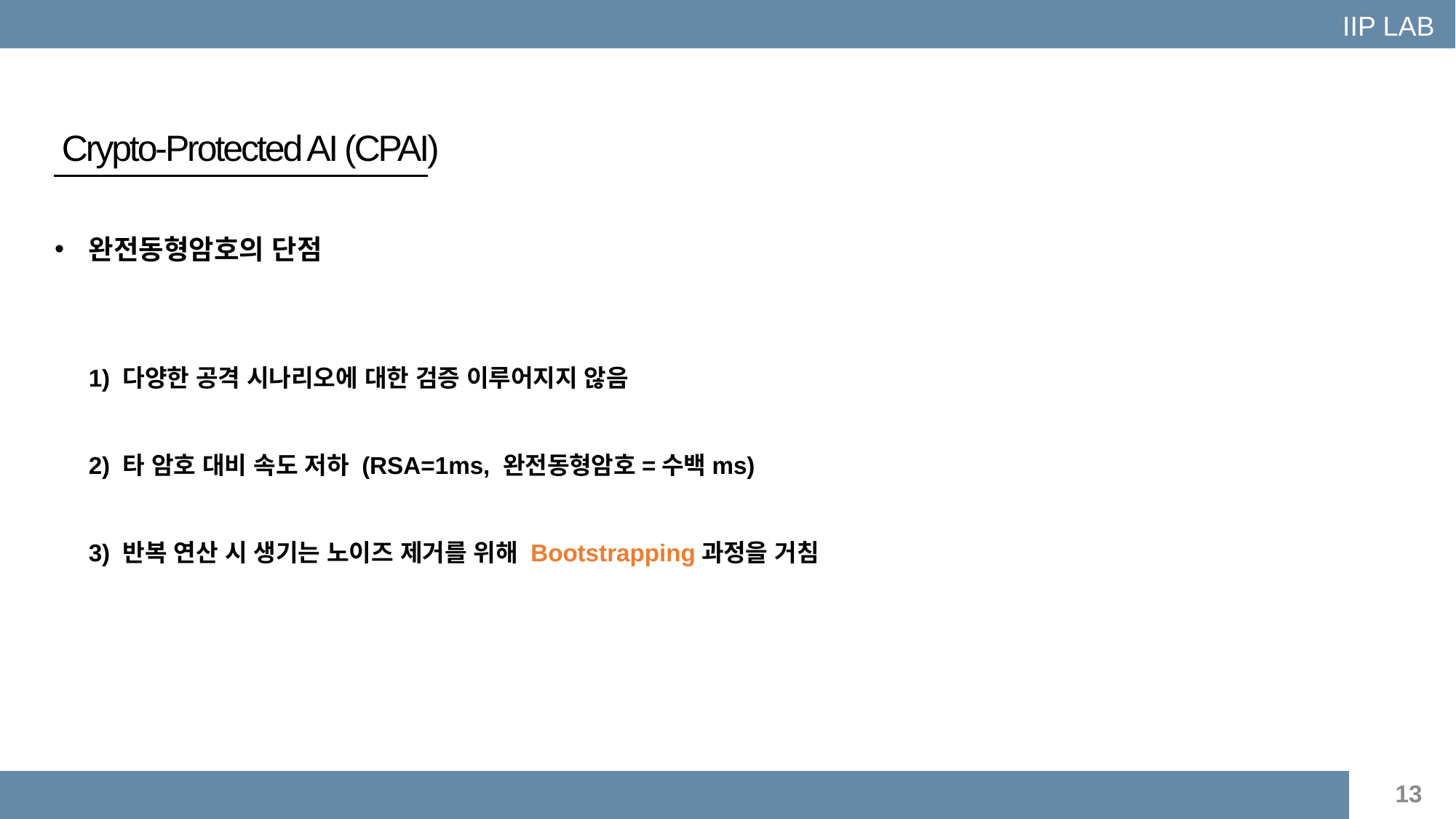

IIP LAB
Crypto-Protected AI (CPAI)
완전동형암호의 단점
1) 다양한 공격 시나리오에 대한 검증 이루어지지 않음
2) 타 암호 대비 속도 저하 (RSA=1ms, 완전동형암호=수백ms)
3) 반복 연산 시 생기는 노이즈 제거를 위해 Bootstrapping과정을 거침

13